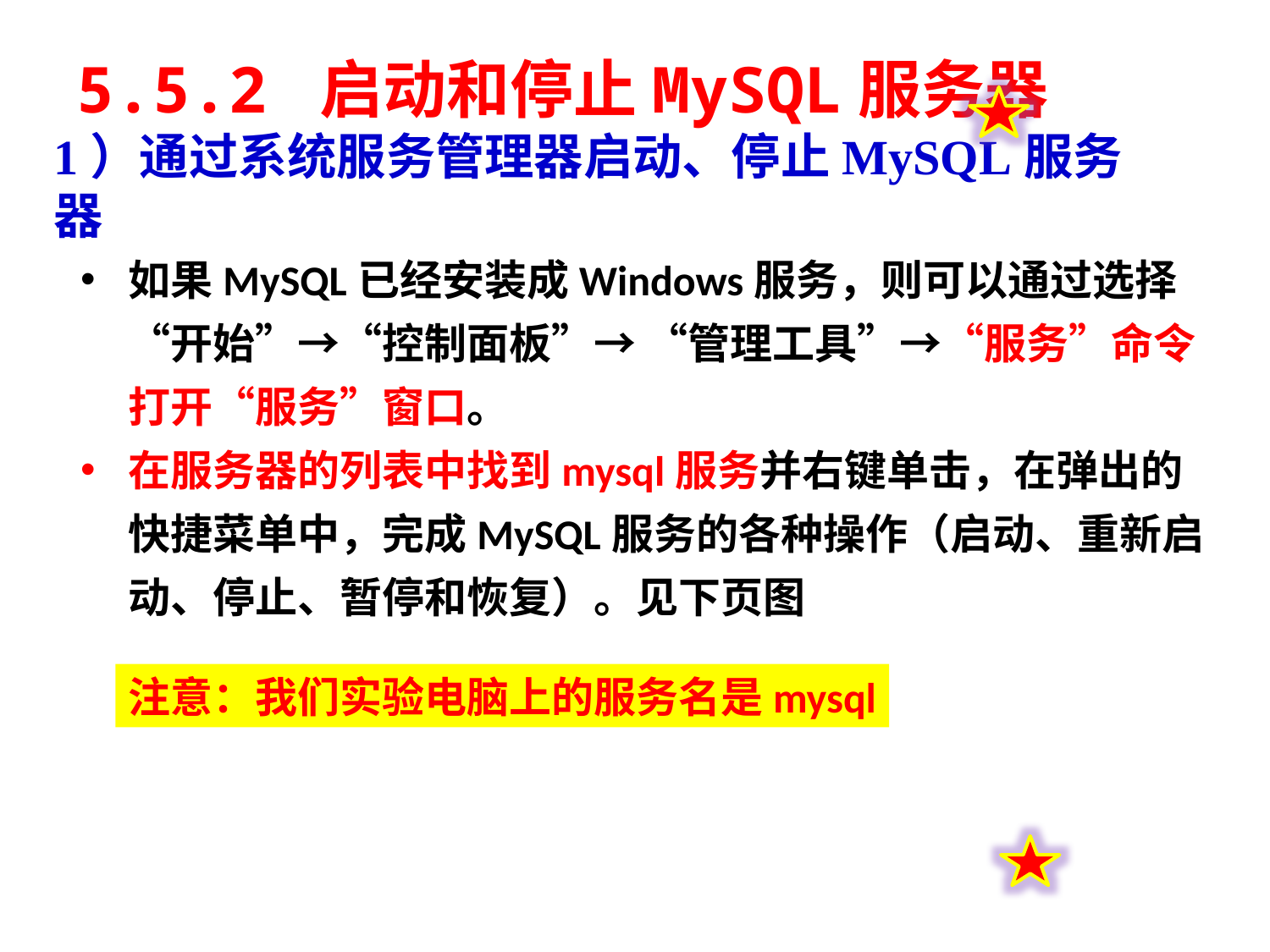

# 5.5.2 启动和停止MySQL服务器

1）通过系统服务管理器启动、停止MySQL服务器
如果MySQL已经安装成Windows服务，则可以通过选择“开始”→“控制面板”→ “管理工具”→“服务”命令打开“服务”窗口。
在服务器的列表中找到mysql服务并右键单击，在弹出的快捷菜单中，完成MySQL服务的各种操作（启动、重新启动、停止、暂停和恢复）。见下页图
注意：我们实验电脑上的服务名是mysql